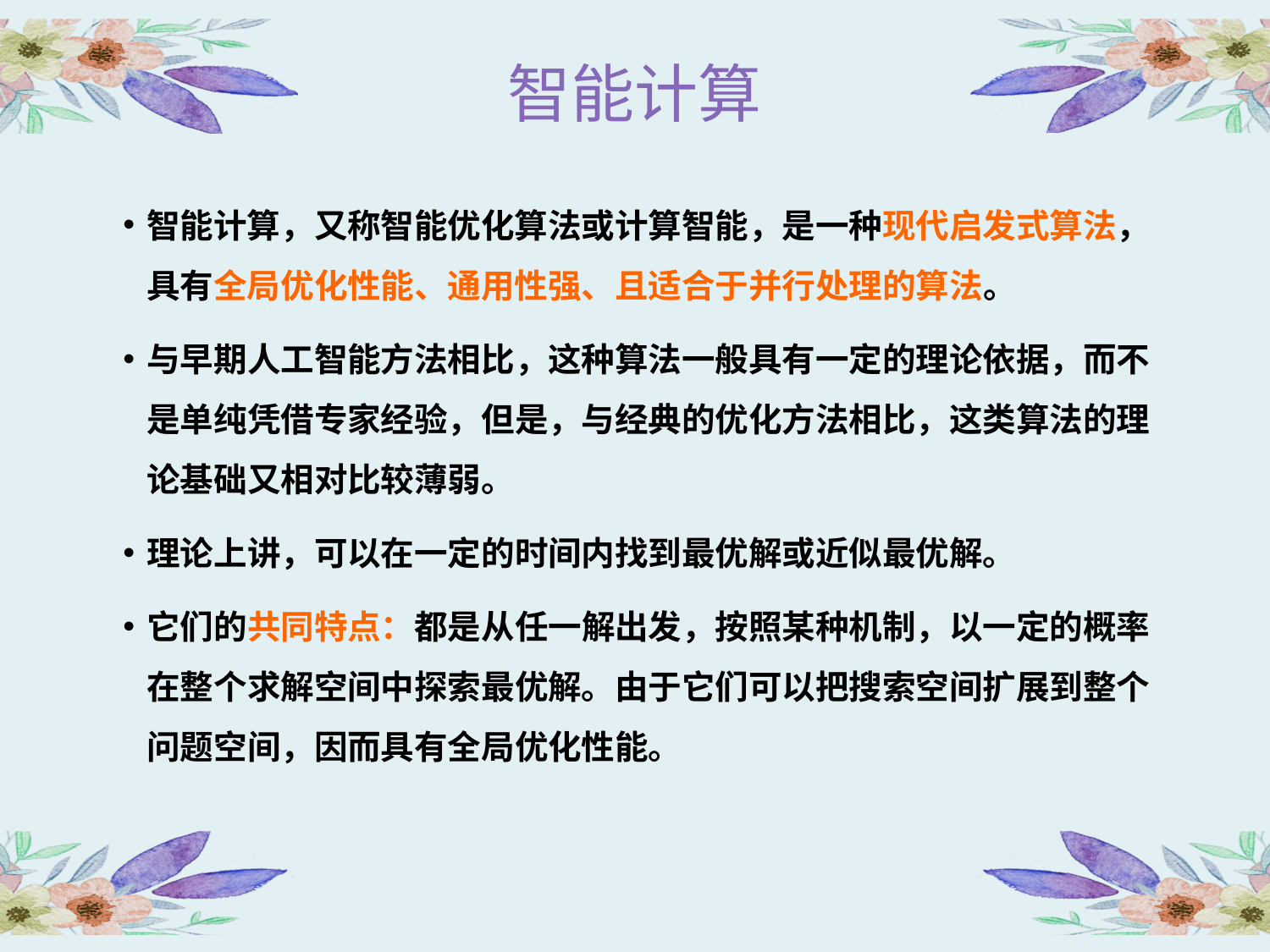

智能计算
智能计算，又称智能优化算法或计算智能，是一种现代启发式算法，具有全局优化性能、通用性强、且适合于并行处理的算法。
与早期人工智能方法相比，这种算法一般具有一定的理论依据，而不是单纯凭借专家经验，但是，与经典的优化方法相比，这类算法的理论基础又相对比较薄弱。
理论上讲，可以在一定的时间内找到最优解或近似最优解。
它们的共同特点：都是从任一解出发，按照某种机制，以一定的概率在整个求解空间中探索最优解。由于它们可以把搜索空间扩展到整个问题空间，因而具有全局优化性能。